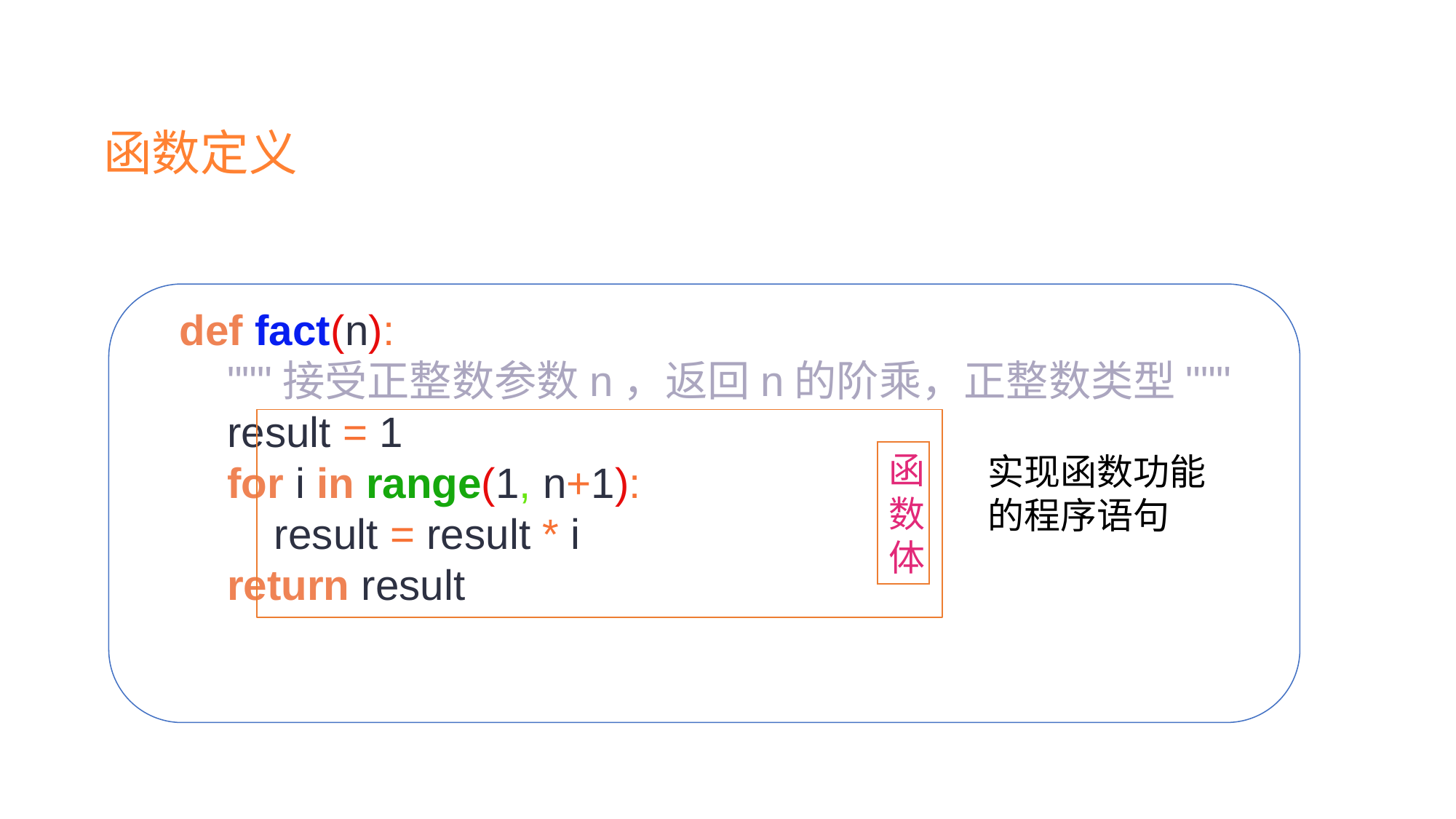

函数定义

def fact(n):
    """接受正整数参数n，返回n的阶乘，正整数类型"""
    result = 1
    for i in range(1, n+1):
        result = result * i
    return result

函数体
实现函数功能的程序语句